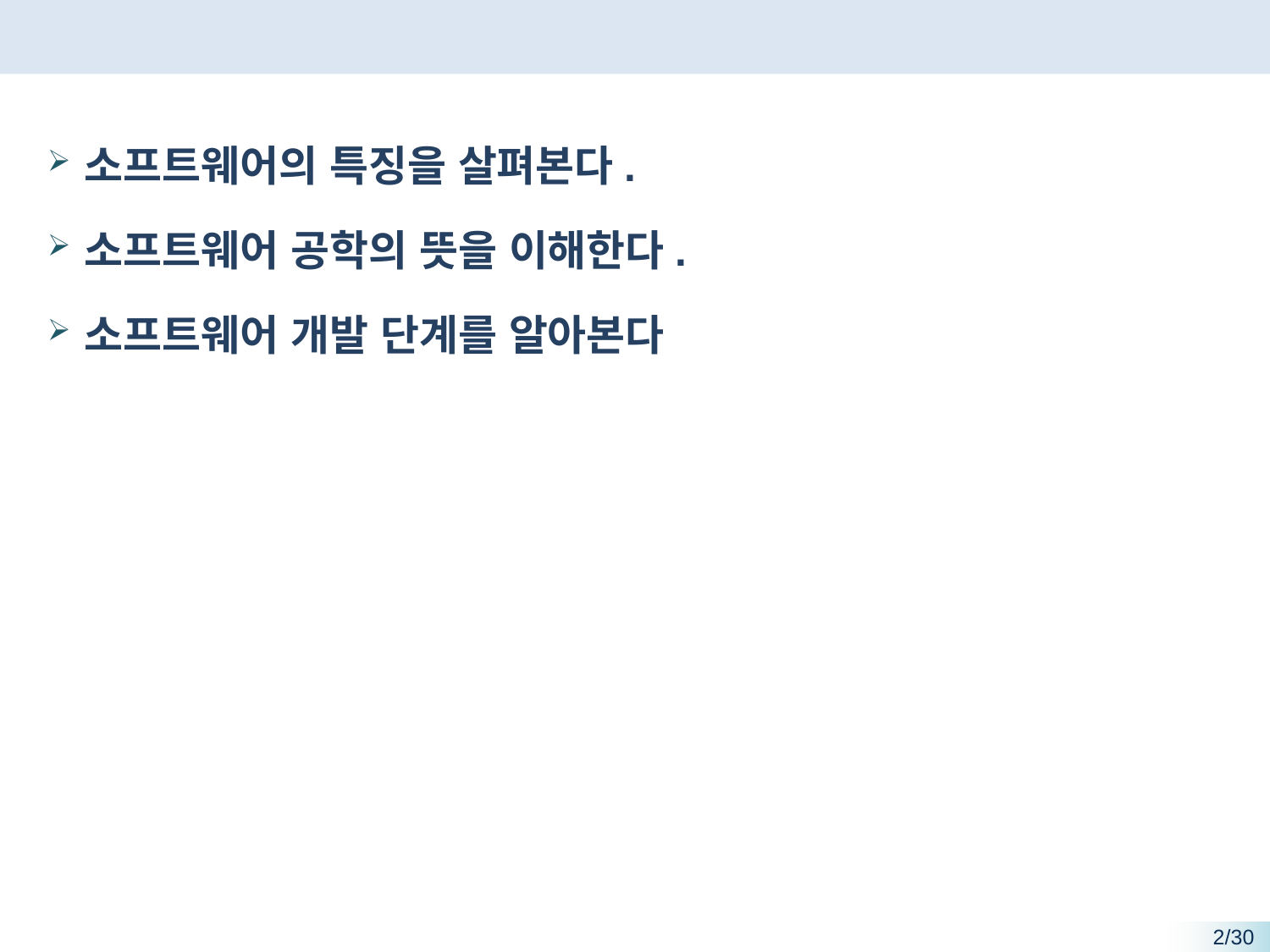

#
소프트웨어의 특징을 살펴본다.
소프트웨어 공학의 뜻을 이해한다.
소프트웨어 개발 단계를 알아본다